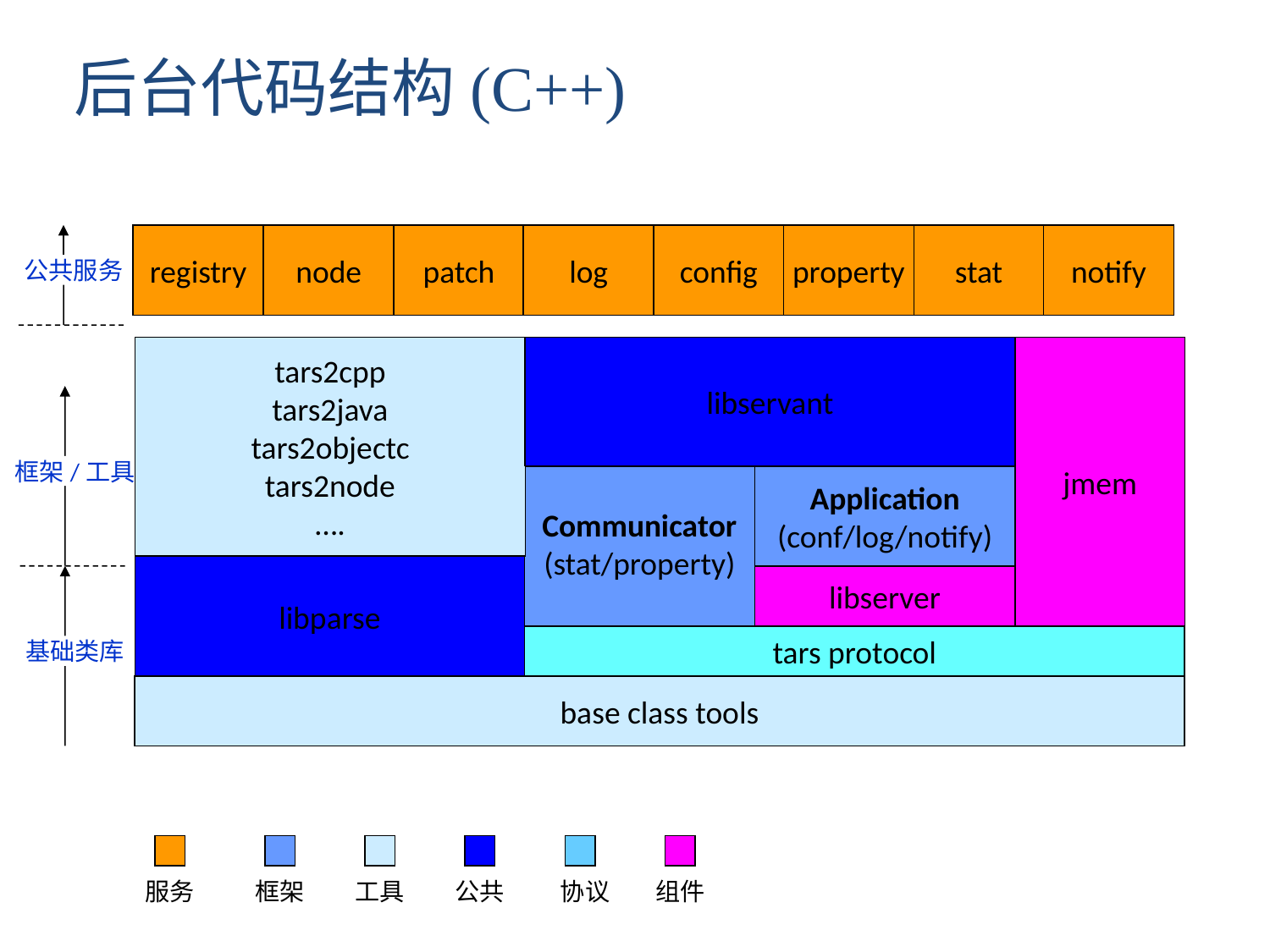

后台代码结构(C++)

registry
node
patch
log
config
property
stat
notify
公共服务

tars2cpp
tars2java
tars2objectc
tars2node
….
jmem
libservant

框架/工具
Communicator
(stat/property)

Application
(conf/log/notify)
libparse

libserver
tars protocol
基础类库
base class tools

服务
框架
工具
公共
协议
组件